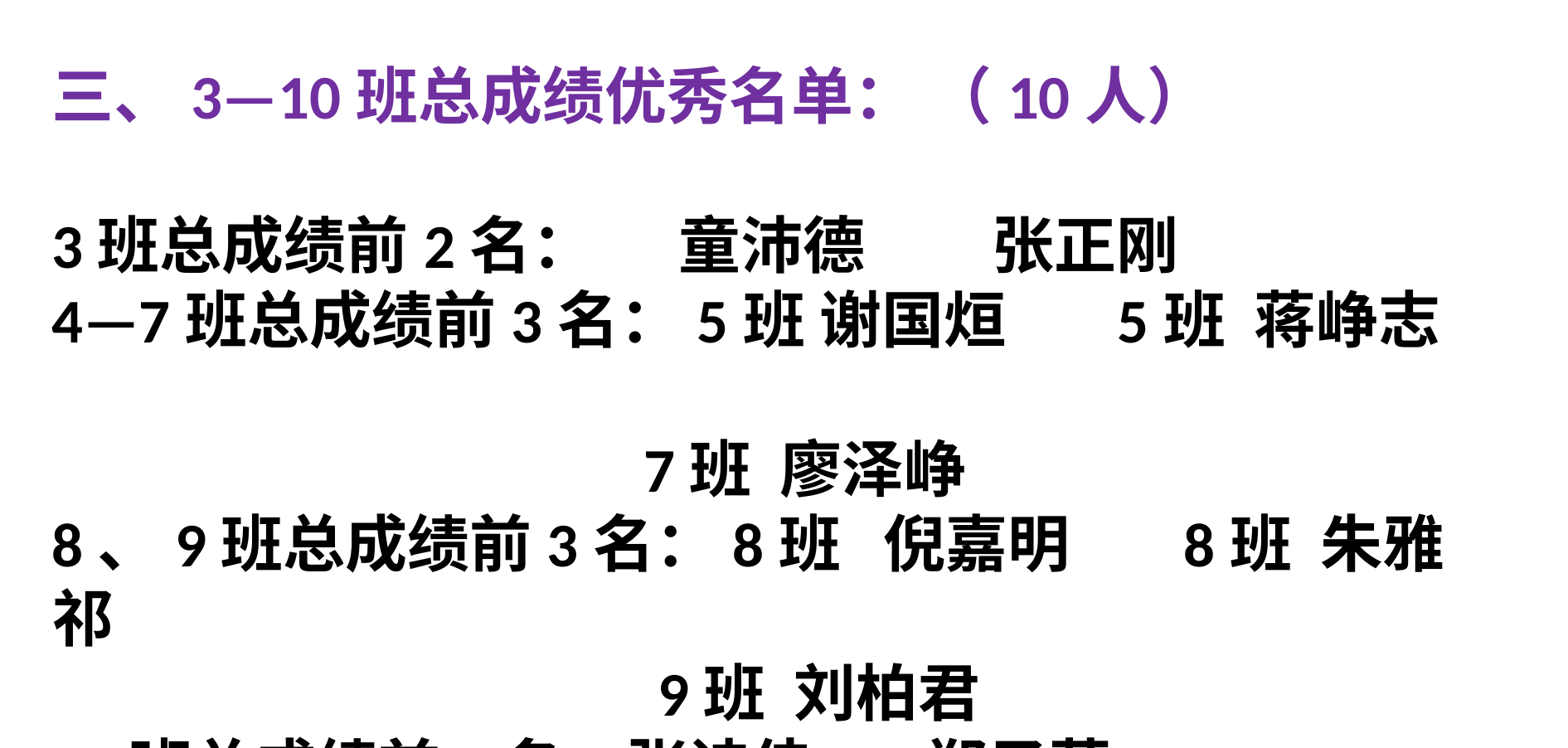

三、3—10班总成绩优秀名单： （10人）

3班总成绩前2名：      童沛德         张正刚
4—7班总成绩前3名：5班 谢国烜	    5班  蒋峥志
                                          7班  廖泽峥
8、9班总成绩前3名：8班   倪嘉明       8班  朱雅祁
                                           9班  刘柏君
10班总成绩前2名：张诗佳        郑子薇